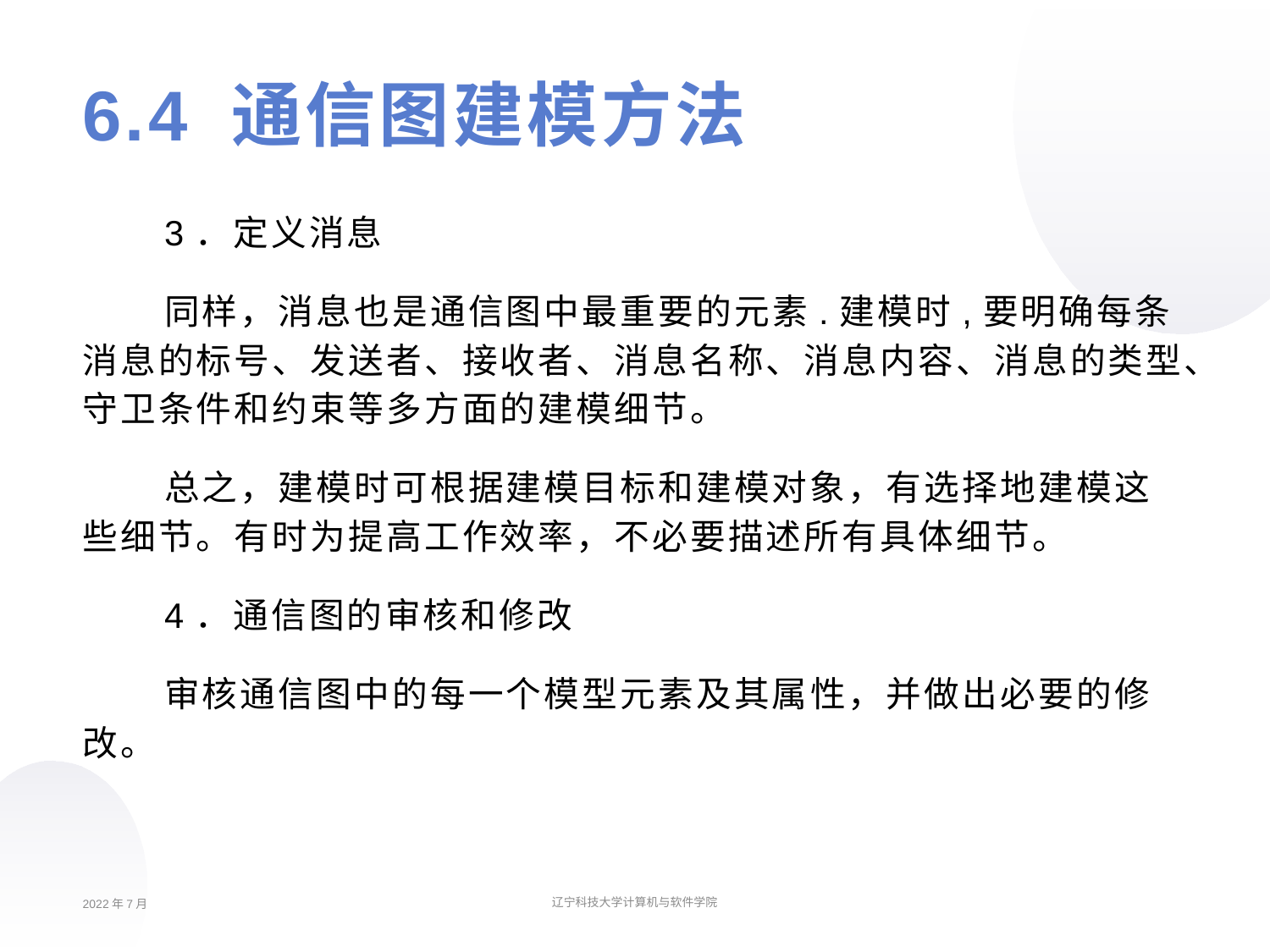

# 6.4 通信图建模方法
3．定义消息
同样，消息也是通信图中最重要的元素.建模时,要明确每条消息的标号、发送者、接收者、消息名称、消息内容、消息的类型、守卫条件和约束等多方面的建模细节。
总之，建模时可根据建模目标和建模对象，有选择地建模这些细节。有时为提高工作效率，不必要描述所有具体细节。
4．通信图的审核和修改
审核通信图中的每一个模型元素及其属性，并做出必要的修改。

2022年7月
47
辽宁科技大学计算机与软件学院